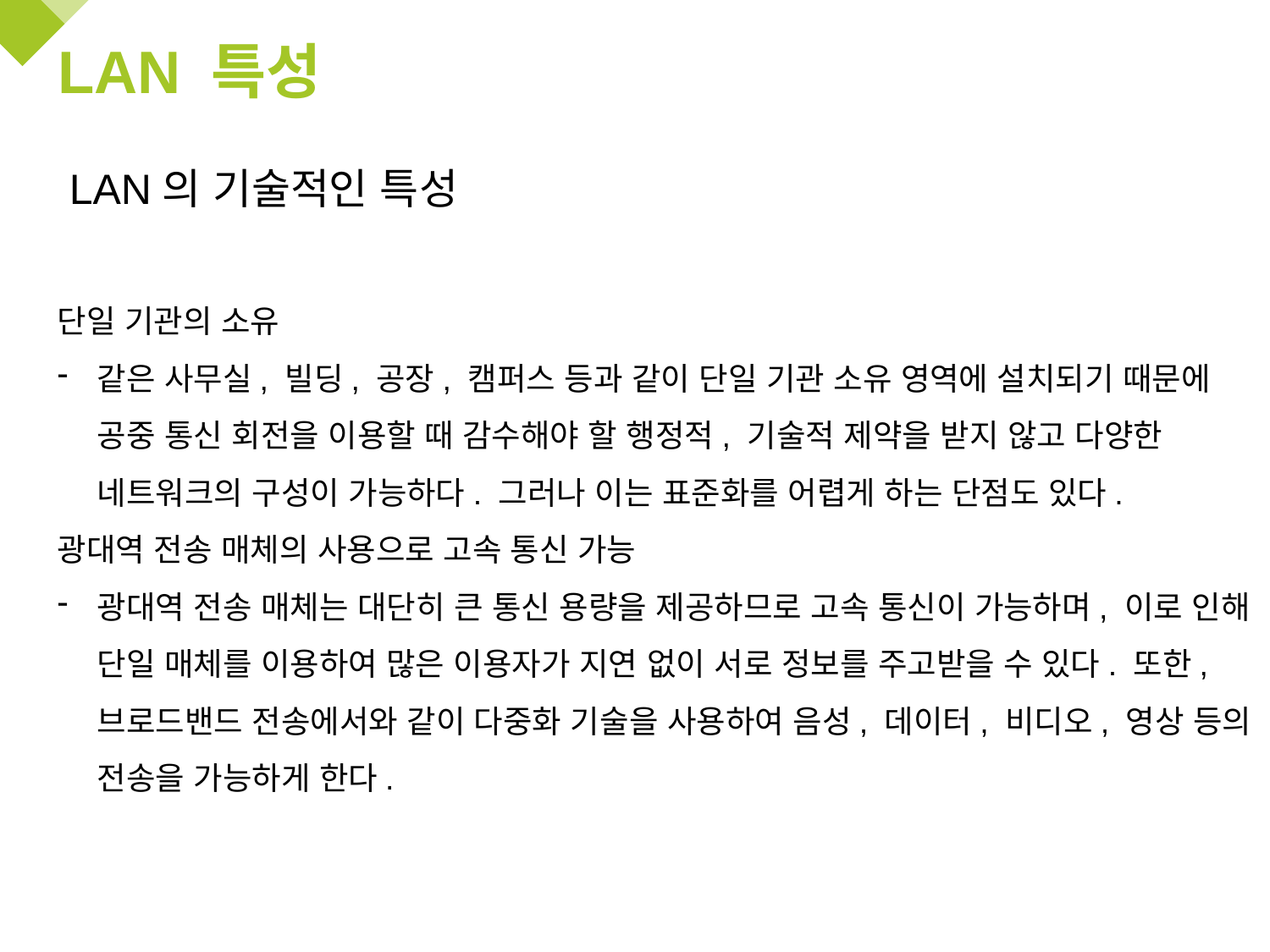

# LAN 특성
LAN의 기술적인 특성
단일 기관의 소유
같은 사무실, 빌딩, 공장, 캠퍼스 등과 같이 단일 기관 소유 영역에 설치되기 때문에 공중 통신 회전을 이용할 때 감수해야 할 행정적, 기술적 제약을 받지 않고 다양한 네트워크의 구성이 가능하다. 그러나 이는 표준화를 어렵게 하는 단점도 있다.
광대역 전송 매체의 사용으로 고속 통신 가능
광대역 전송 매체는 대단히 큰 통신 용량을 제공하므로 고속 통신이 가능하며, 이로 인해 단일 매체를 이용하여 많은 이용자가 지연 없이 서로 정보를 주고받을 수 있다. 또한, 브로드밴드 전송에서와 같이 다중화 기술을 사용하여 음성, 데이터, 비디오, 영상 등의 전송을 가능하게 한다.